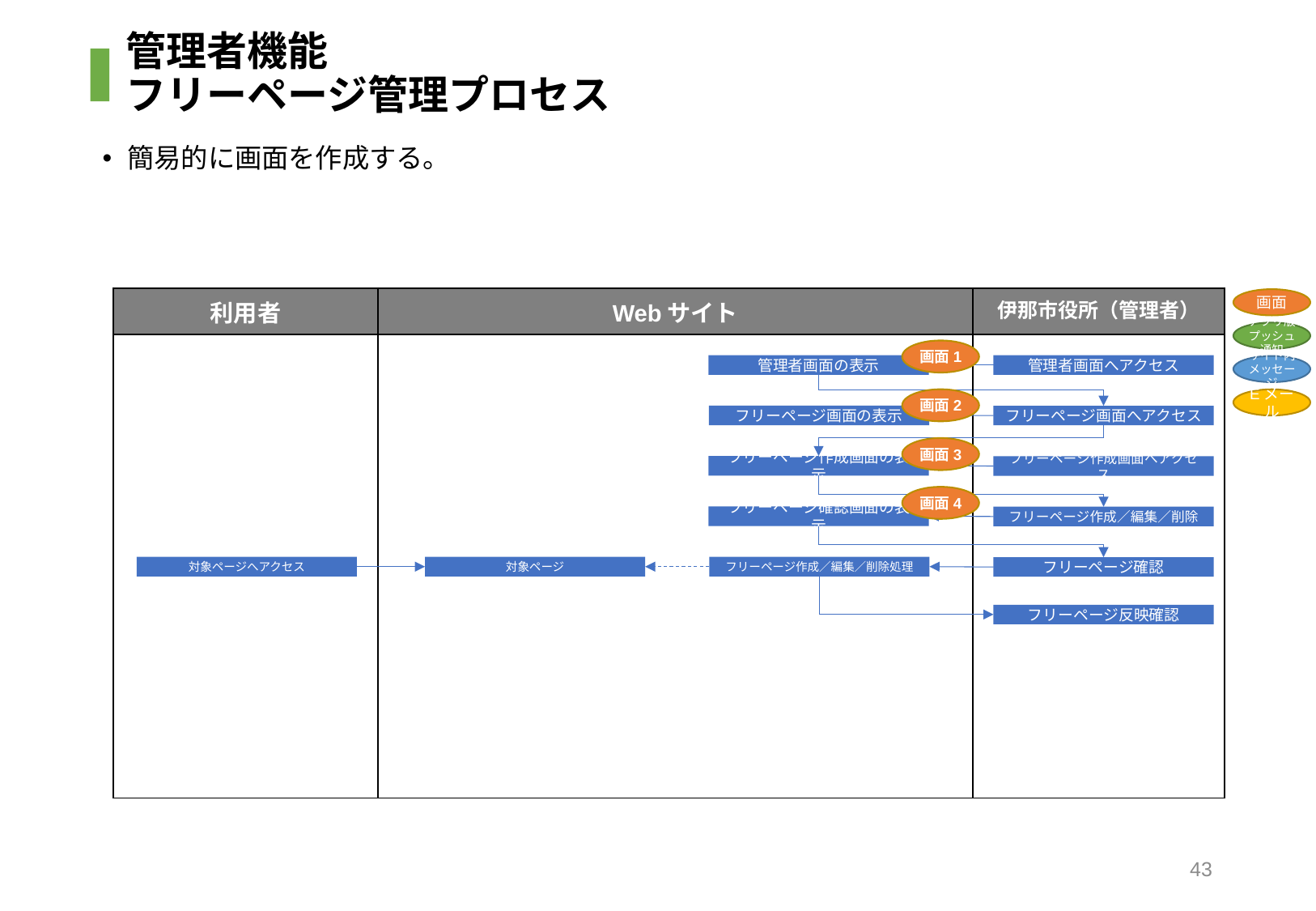

# 管理者機能 フリーページ管理プロセス
簡易的に画面を作成する。
| 利用者 | Webサイト | 伊那市役所（管理者） |
| --- | --- | --- |
|  |  |  |
画面
アプリ版プッシュ通知
画面1
管理者画面の表示
管理者画面へアクセス
サイト内メッセージ
画面2
Eメール
フリーページ画面の表示
フリーページ画面へアクセス
画面3
フリーページ作成画面の表示
フリーページ作成画面へアクセス
画面4
フリーページ確認画面の表示
フリーページ作成／編集／削除
対象ページ
フリーページ作成／編集／削除処理
対象ページへアクセス
フリーページ確認
フリーページ反映確認
43